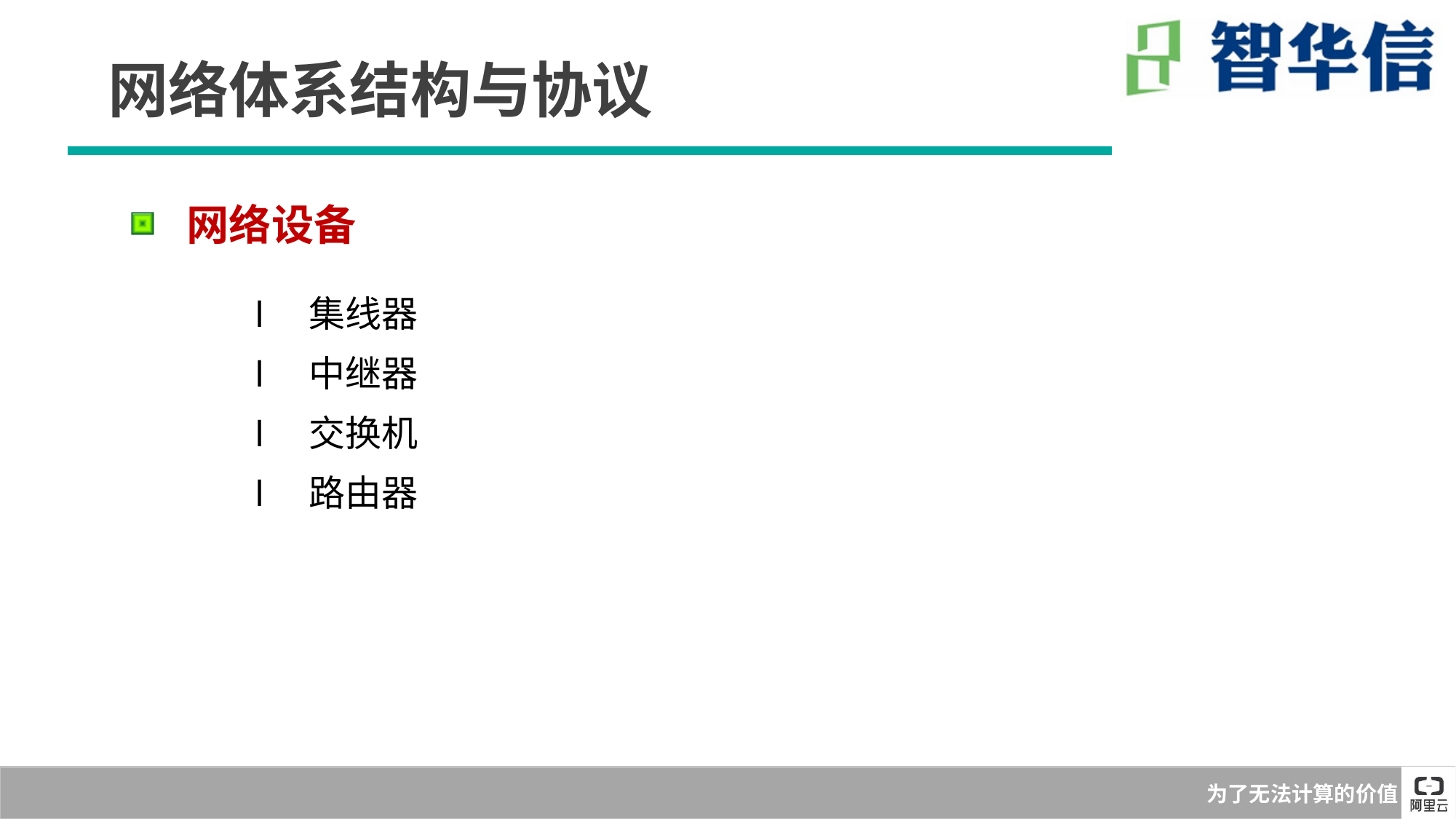

网络体系结构与协议
  网络设备
l    集线器
l    中继器
l    交换机
l    路由器